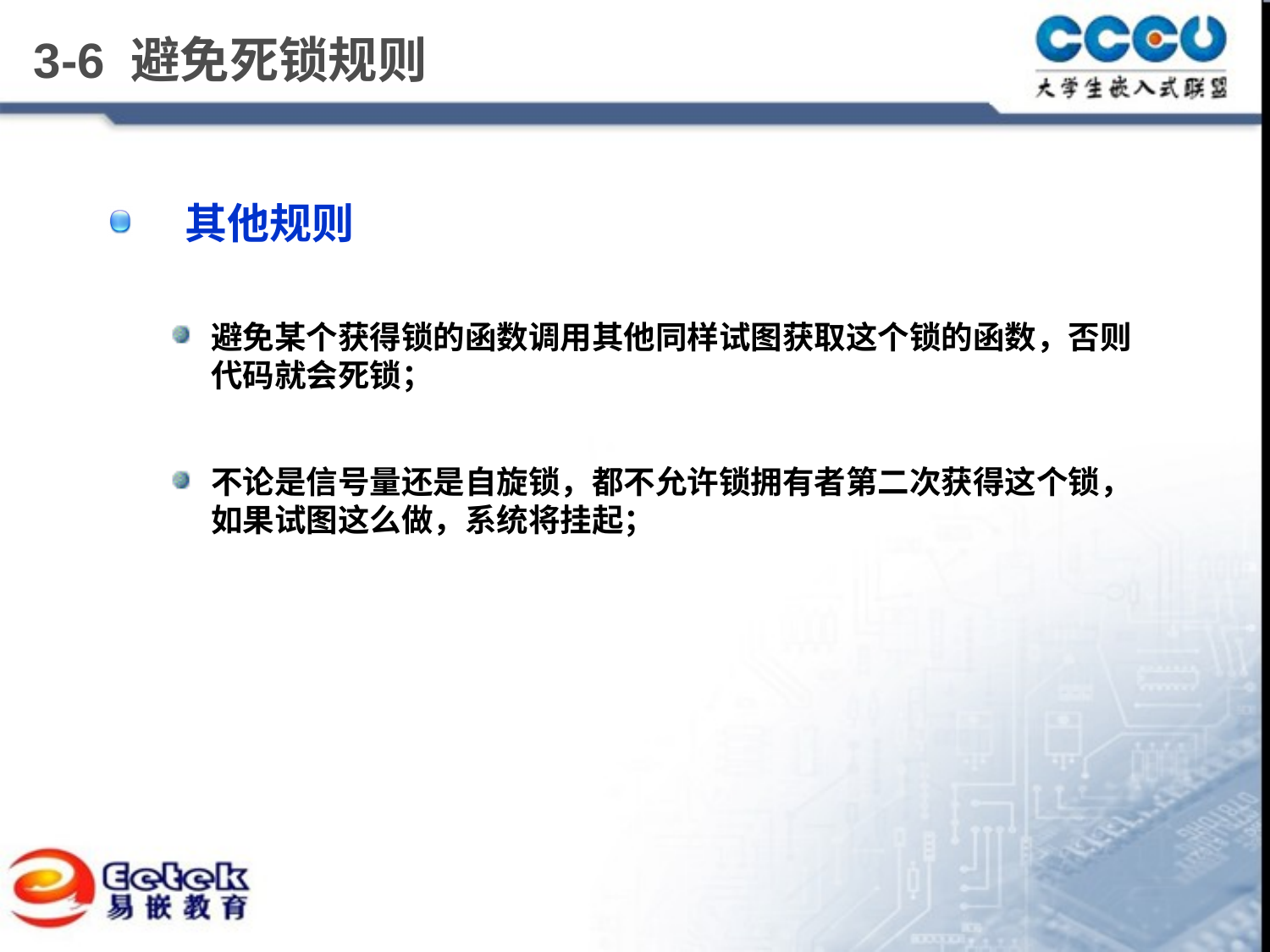

# 3-6 避免死锁规则
  其他规则

避免某个获得锁的函数调用其他同样试图获取这个锁的函数，否则代码就会死锁；

不论是信号量还是自旋锁，都不允许锁拥有者第二次获得这个锁，如果试图这么做，系统将挂起；